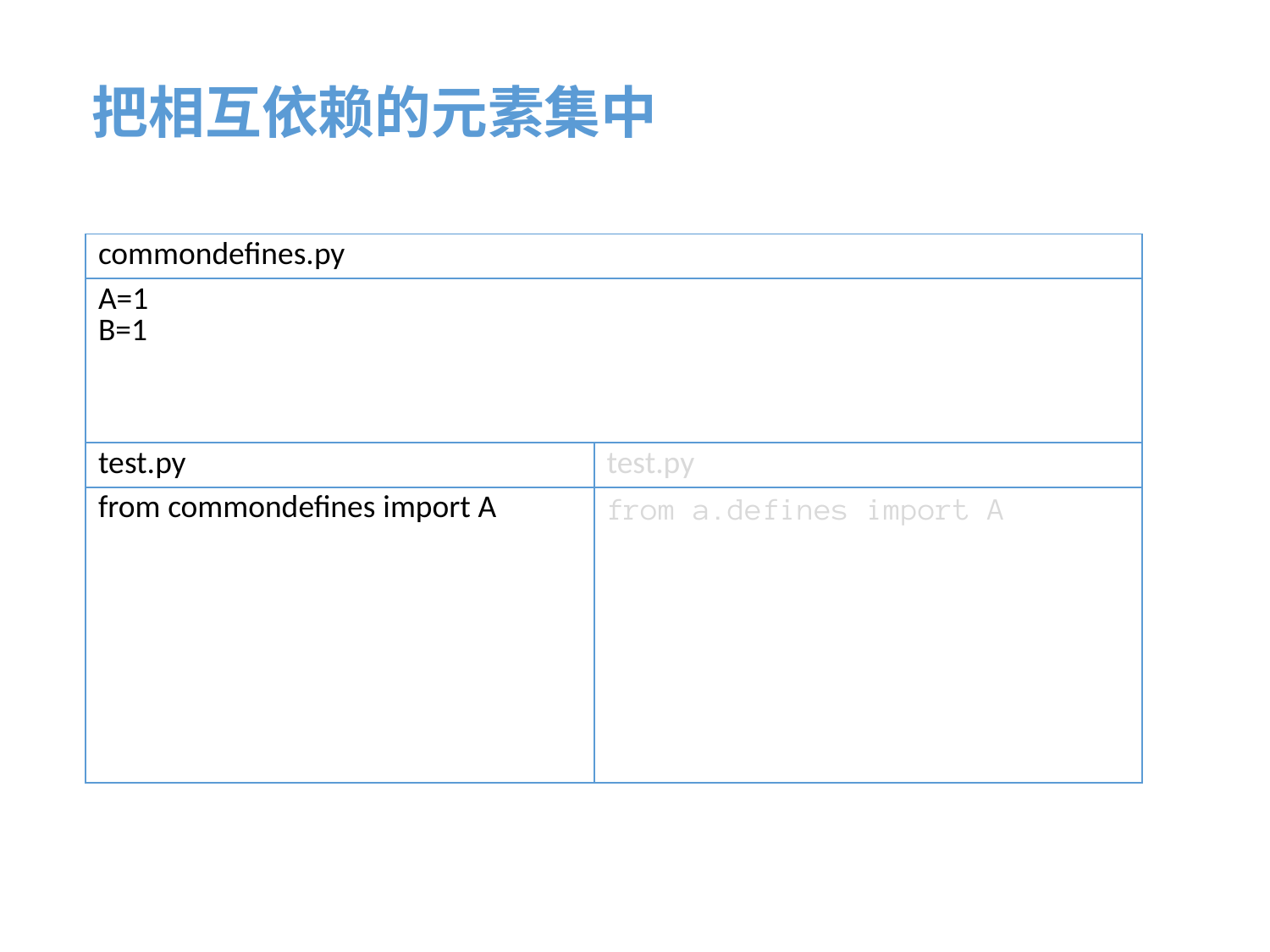

把相互依赖的元素集中
| commondefines.py |  |
| --- | --- |
| A=1 B=1 |  |
| test.py | test.py |
| from commondefines import A | from a.defines import A |